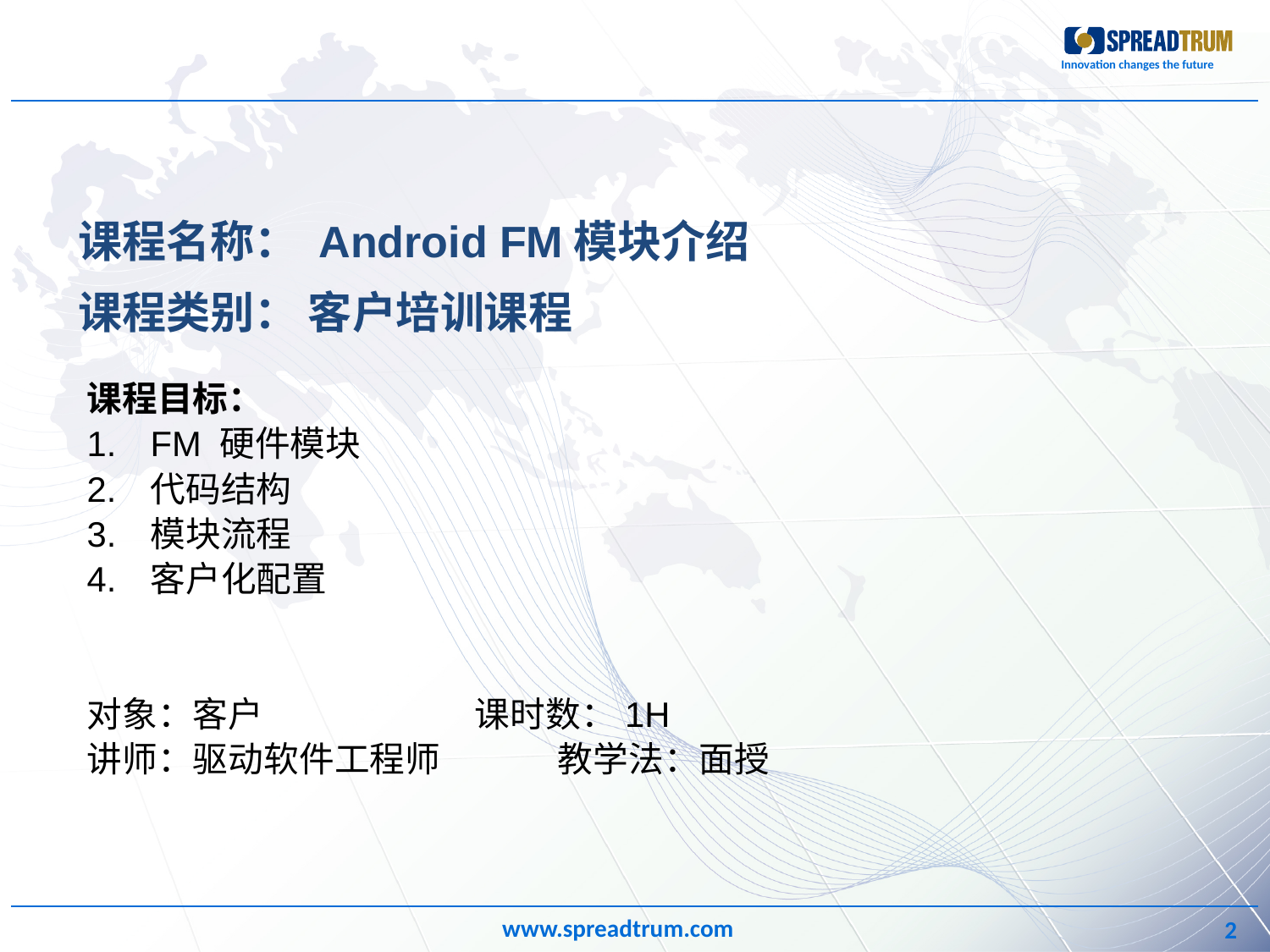

课程名称： Android FM模块介绍
课程类别： 客户培训课程
课程目标：
FM 硬件模块
代码结构
模块流程
客户化配置

对象：客户                           课时数：1H
讲师：驱动软件工程师               教学法：面授